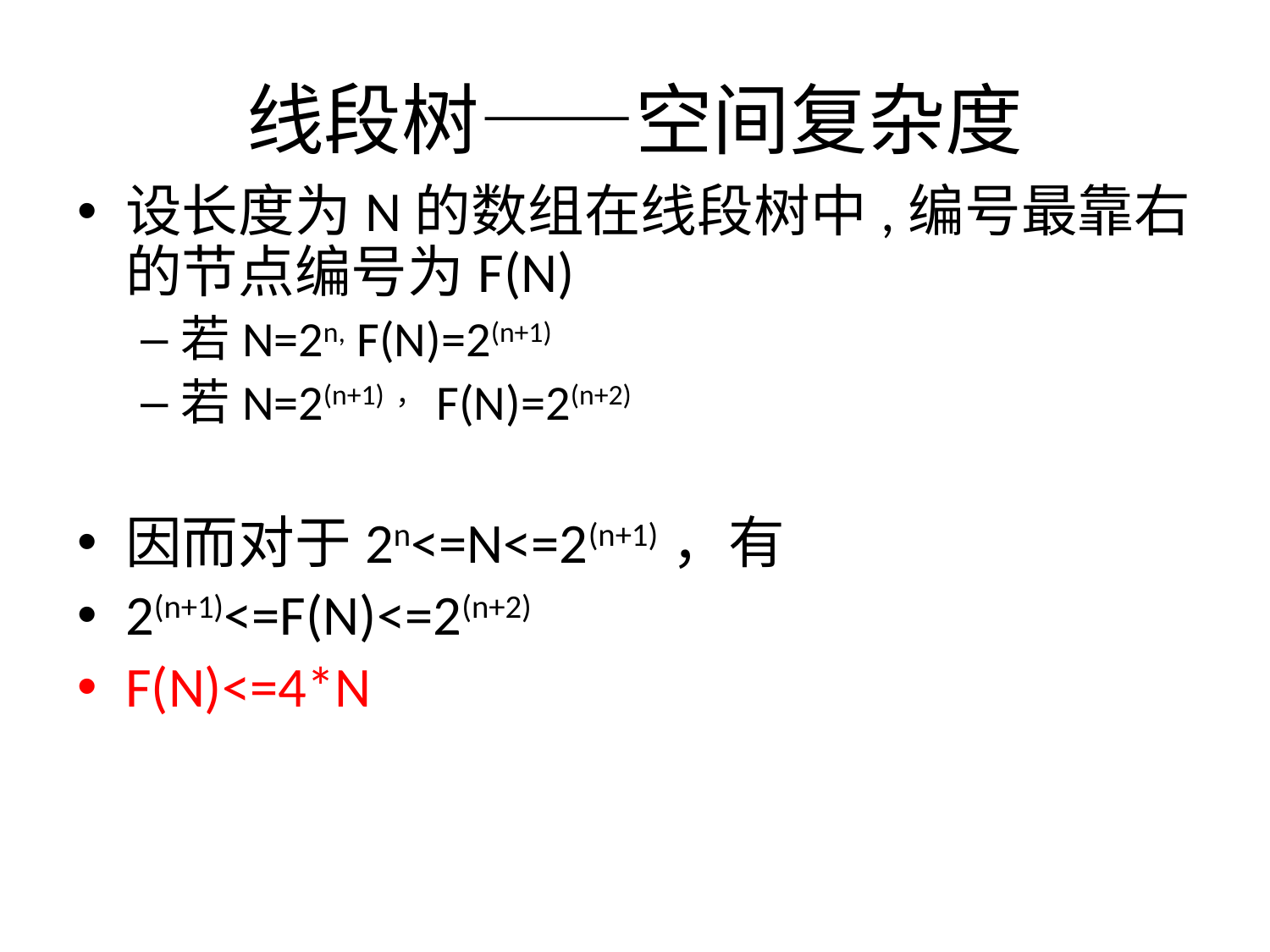

线段树——空间复杂度
设长度为N的数组在线段树中,编号最靠右的节点编号为F(N)
若N=2n, F(N)=2(n+1)
若N=2(n+1)，F(N)=2(n+2)

因而对于2n<=N<=2(n+1)，有
2(n+1)<=F(N)<=2(n+2)
F(N)<=4*N